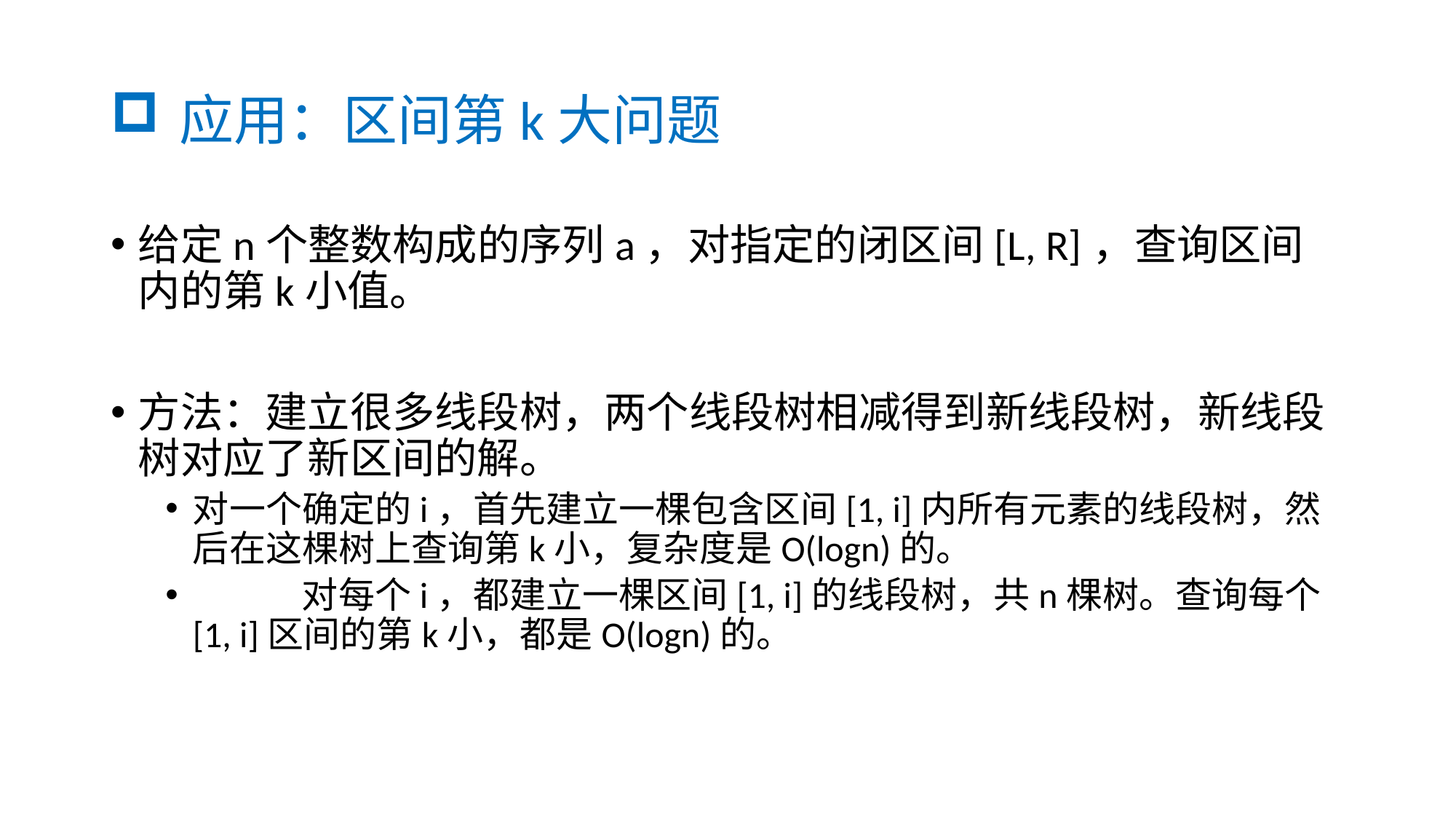

# 应用：区间第k大问题
给定n个整数构成的序列a，对指定的闭区间[L, R]，查询区间内的第k小值。

方法：建立很多线段树，两个线段树相减得到新线段树，新线段树对应了新区间的解。
对一个确定的i，首先建立一棵包含区间[1, i]内所有元素的线段树，然后在这棵树上查询第k小，复杂度是O(logn)的。
	对每个i，都建立一棵区间[1, i]的线段树，共n棵树。查询每个[1, i]区间的第k小，都是O(logn)的。